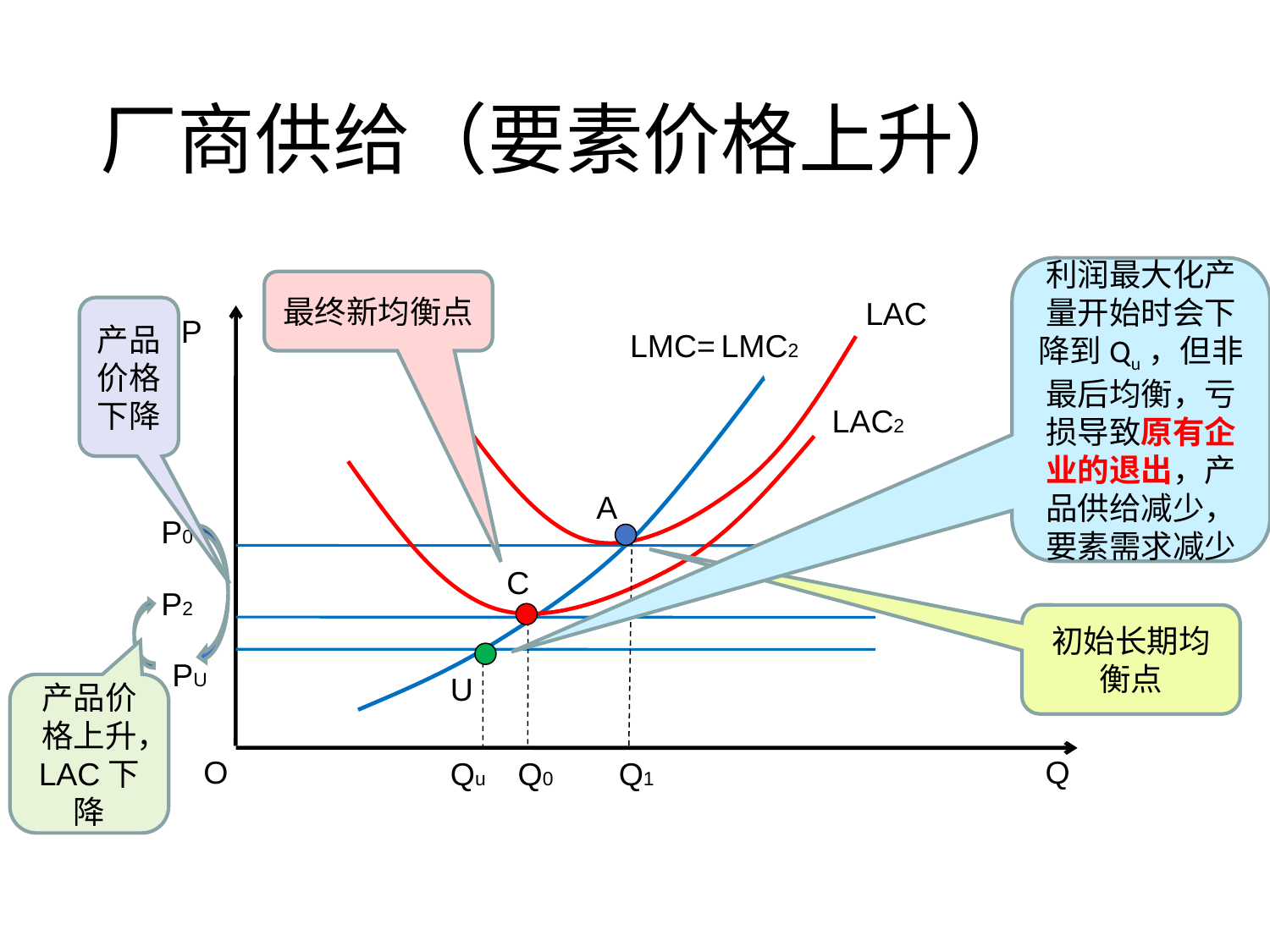

# 厂商供给（要素价格上升）

利润最大化产量开始时会下降到Qu，但非最后均衡，亏损导致原有企业的退出，产品供给减少，要素需求减少
最终新均衡点
LAC
产品价格下降
P
LMC= LMC2

LAC2

A
P0

C
P2

初始长期均衡点

PU

U
产品价格上升，LAC下降

O
Q
Qu
Q0
Q1